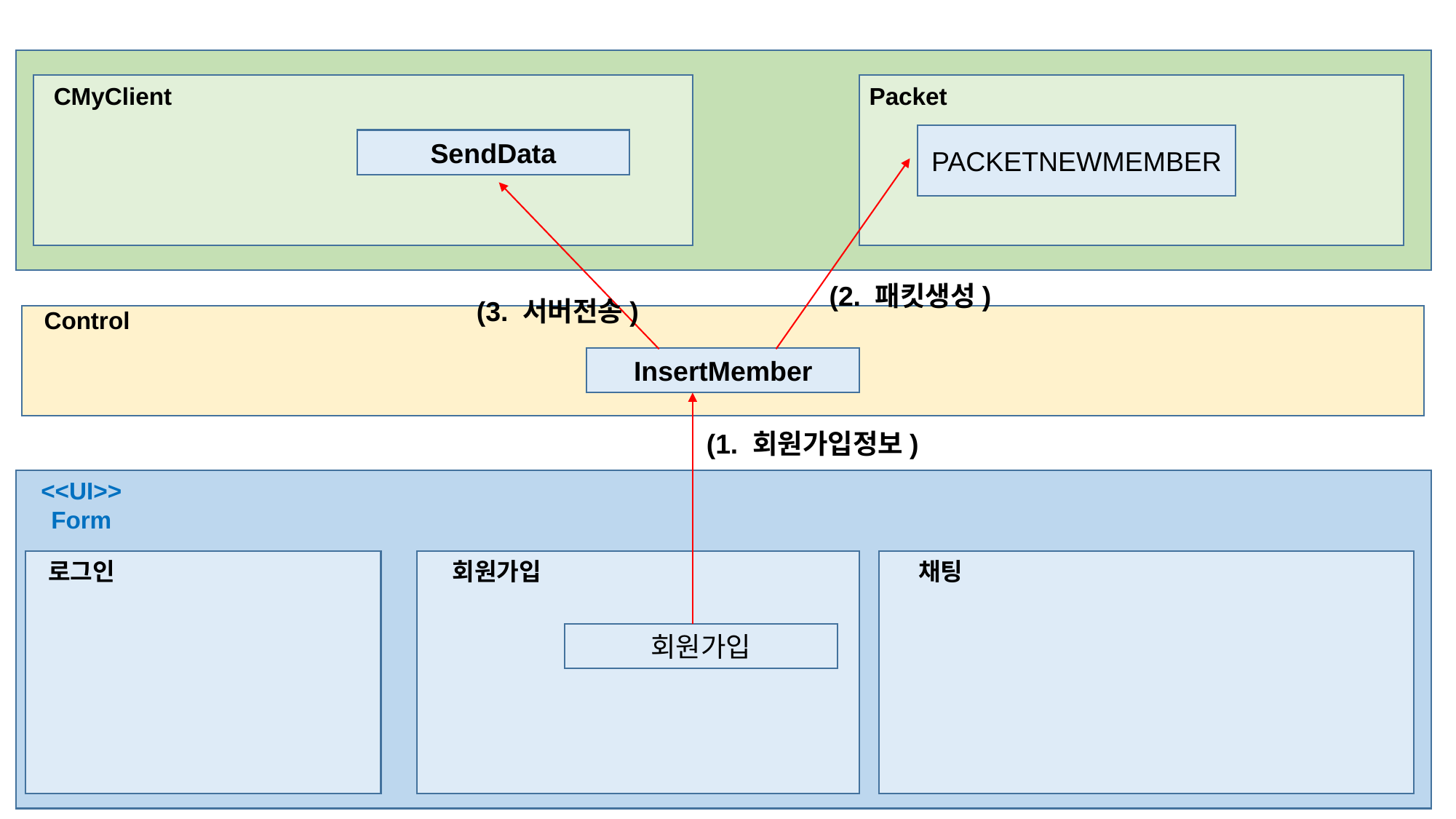

Packet

CMyClient
PACKETNEWMEMBER
SendData
(2. 패킷생성)
(3. 서버전송)
Control

InsertMember
(1. 회원가입정보)
<<UI>>
Form

로그인

회원가입

채팅
회원가입